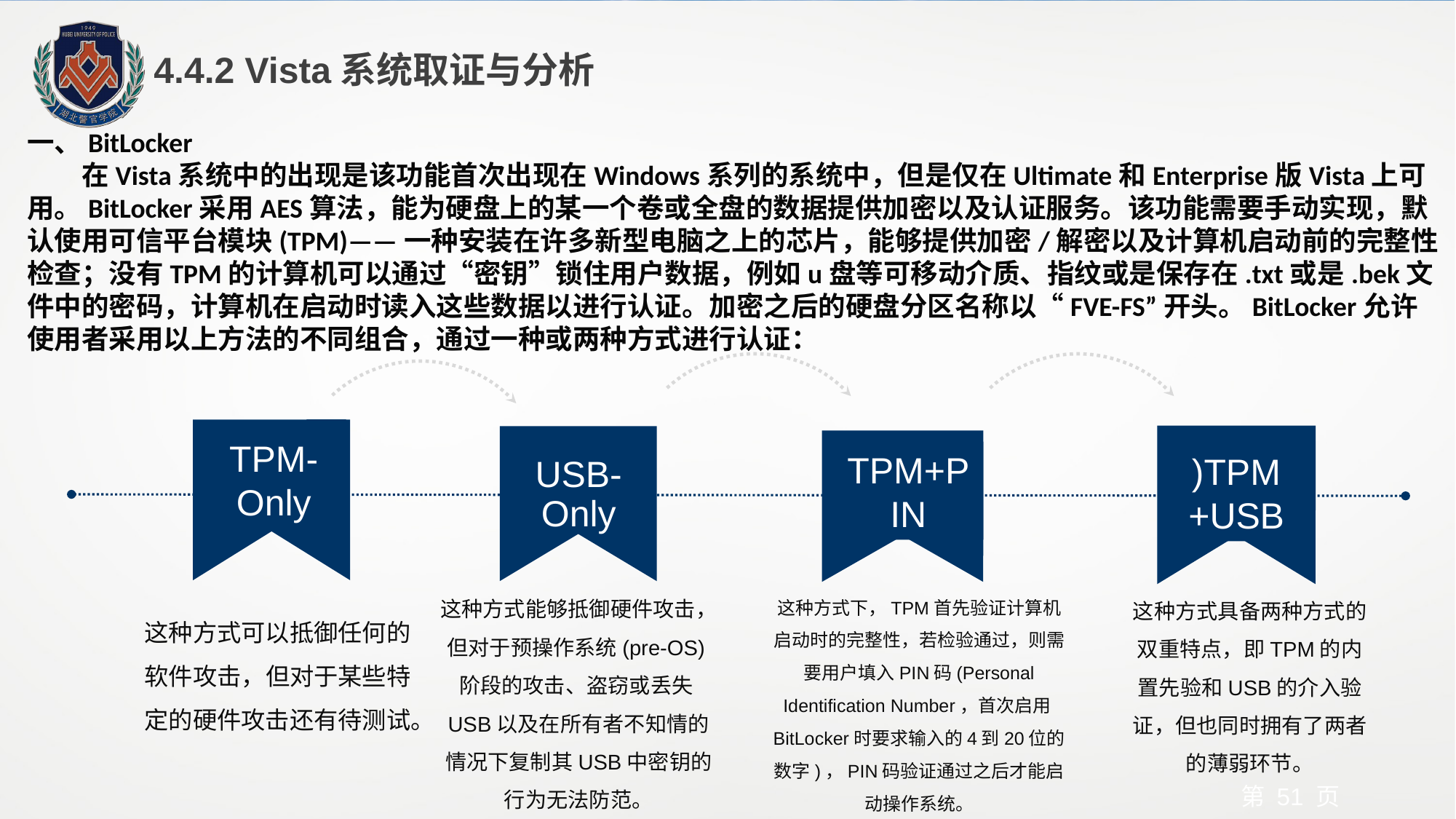

4.4.2 Vista系统取证与分析
一、BitLocker
　　在Vista系统中的出现是该功能首次出现在Windows系列的系统中，但是仅在Ultimate和Enterprise版Vista上可用。BitLocker采用AES算法，能为硬盘上的某一个卷或全盘的数据提供加密以及认证服务。该功能需要手动实现，默认使用可信平台模块(TPM)——一种安装在许多新型电脑之上的芯片，能够提供加密/解密以及计算机启动前的完整性检查；没有TPM的计算机可以通过“密钥”锁住用户数据，例如u盘等可移动介质、指纹或是保存在.txt或是.bek文件中的密码，计算机在启动时读入这些数据以进行认证。加密之后的硬盘分区名称以“FVE-FS”开头。BitLocker允许使用者采用以上方法的不同组合，通过一种或两种方式进行认证：

TPM-Only

)TPM+USB

USB-Only

TPM+PIN
这种方式能够抵御硬件攻击，但对于预操作系统(pre-OS)阶段的攻击、盗窃或丢失USB以及在所有者不知情的情况下复制其USB中密钥的行为无法防范。
这种方式下，TPM首先验证计算机启动时的完整性，若检验通过，则需要用户填入PIN码(Personal Identification Number，首次启用BitLocker时要求输入的4到20位的数字)，PIN码验证通过之后才能启动操作系统。
这种方式具备两种方式的双重特点，即TPM的内置先验和USB的介入验证，但也同时拥有了两者的薄弱环节。
这种方式可以抵御任何的软件攻击，但对于某些特定的硬件攻击还有待测试。